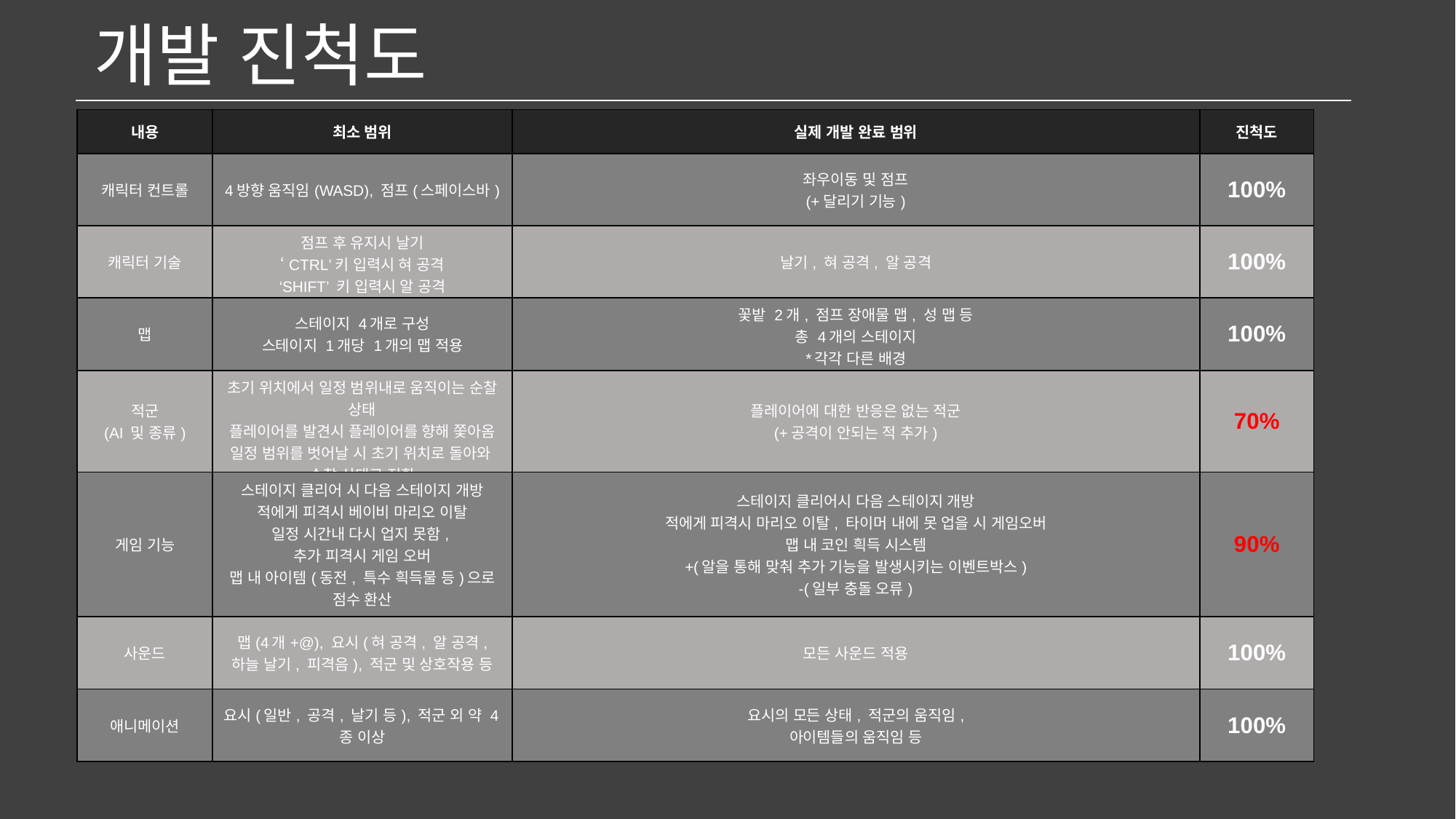

개발 진척도
| 내용 | 최소 범위 | 실제 개발 완료 범위 | 진척도 |
| --- | --- | --- | --- |
| 캐릭터 컨트롤 | 4방향 움직임(WASD), 점프(스페이스바) | 좌우이동 및 점프 (+달리기 기능) | 100% |
| 캐릭터 기술 | 점프 후 유지시 날기 ‘CTRL’키 입력시 혀 공격 ‘SHIFT’ 키 입력시 알 공격 | 날기, 혀 공격, 알 공격 | 100% |
| 맵 | 스테이지 4개로 구성 스테이지 1개당 1개의 맵 적용 | 꽃밭 2개, 점프 장애물 맵, 성 맵 등 총 4개의 스테이지 \*각각 다른 배경 | 100% |
| 적군 (AI 및 종류) | 초기 위치에서 일정 범위내로 움직이는 순찰 상태 플레이어를 발견시 플레이어를 향해 쫓아옴 일정 범위를 벗어날 시 초기 위치로 돌아와 순찰 상태로 전환 | 플레이어에 대한 반응은 없는 적군 (+공격이 안되는 적 추가) | 70% |
| 게임 기능 | 스테이지 클리어 시 다음 스테이지 개방 적에게 피격시 베이비 마리오 이탈 일정 시간내 다시 업지 못함, 추가 피격시 게임 오버 맵 내 아이템(동전, 특수 흭득물 등)으로 점수 환산 | 스테이지 클리어시 다음 스테이지 개방 적에게 피격시 마리오 이탈, 타이머 내에 못 업을 시 게임오버 맵 내 코인 흭득 시스템 +(알을 통해 맞춰 추가 기능을 발생시키는 이벤트박스) -(일부 충돌 오류) | 90% |
| 사운드 | 맵(4개+@), 요시(혀 공격, 알 공격, 하늘 날기, 피격음), 적군 및 상호작용 등 | 모든 사운드 적용 | 100% |
| 애니메이션 | 요시(일반, 공격, 날기 등), 적군 외 약 4종 이상 | 요시의 모든 상태, 적군의 움직임, 아이템들의 움직임 등 | 100% |